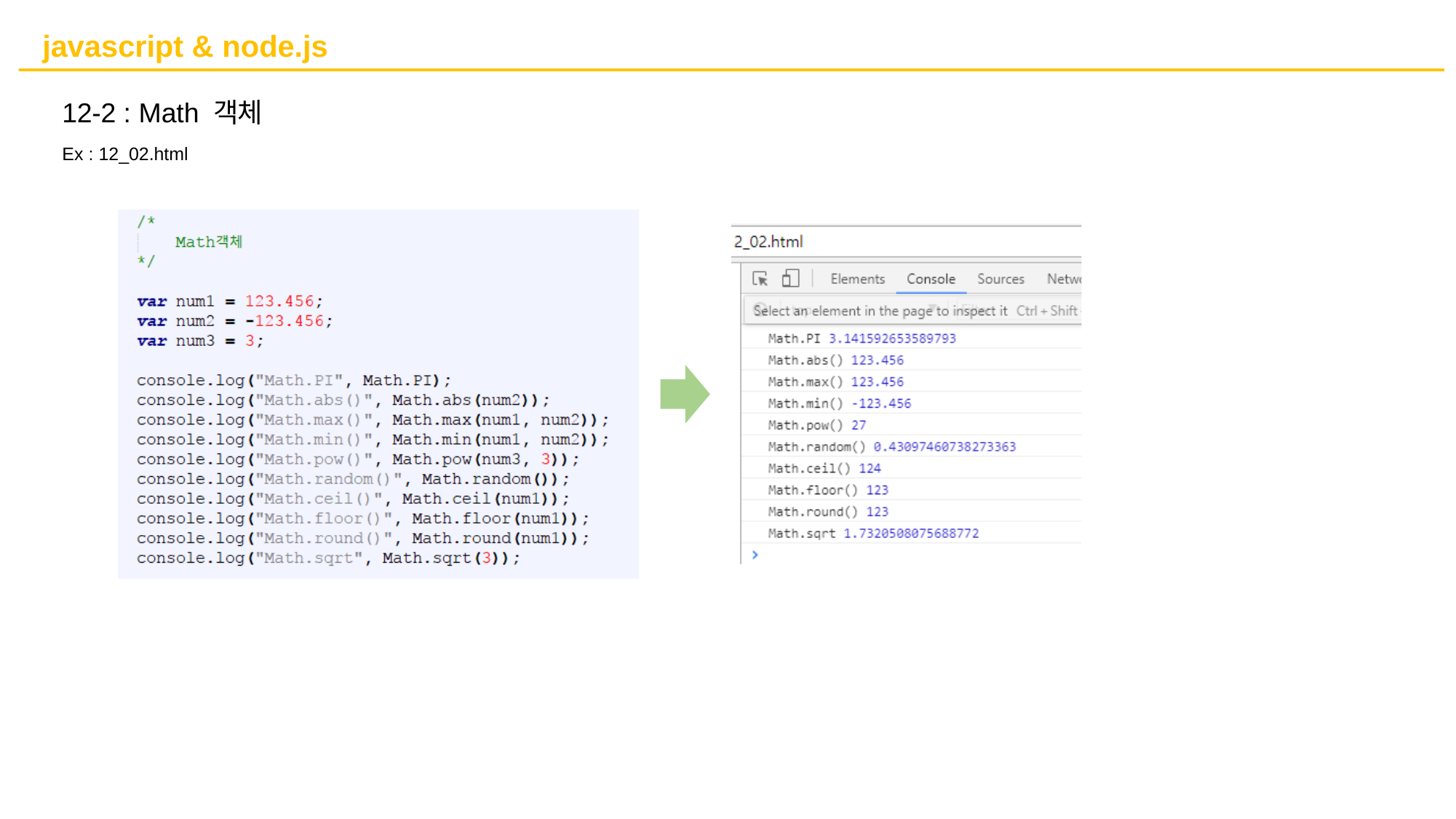

# javascript & node.js

12-2 : Math 객체
Ex : 12_02.html